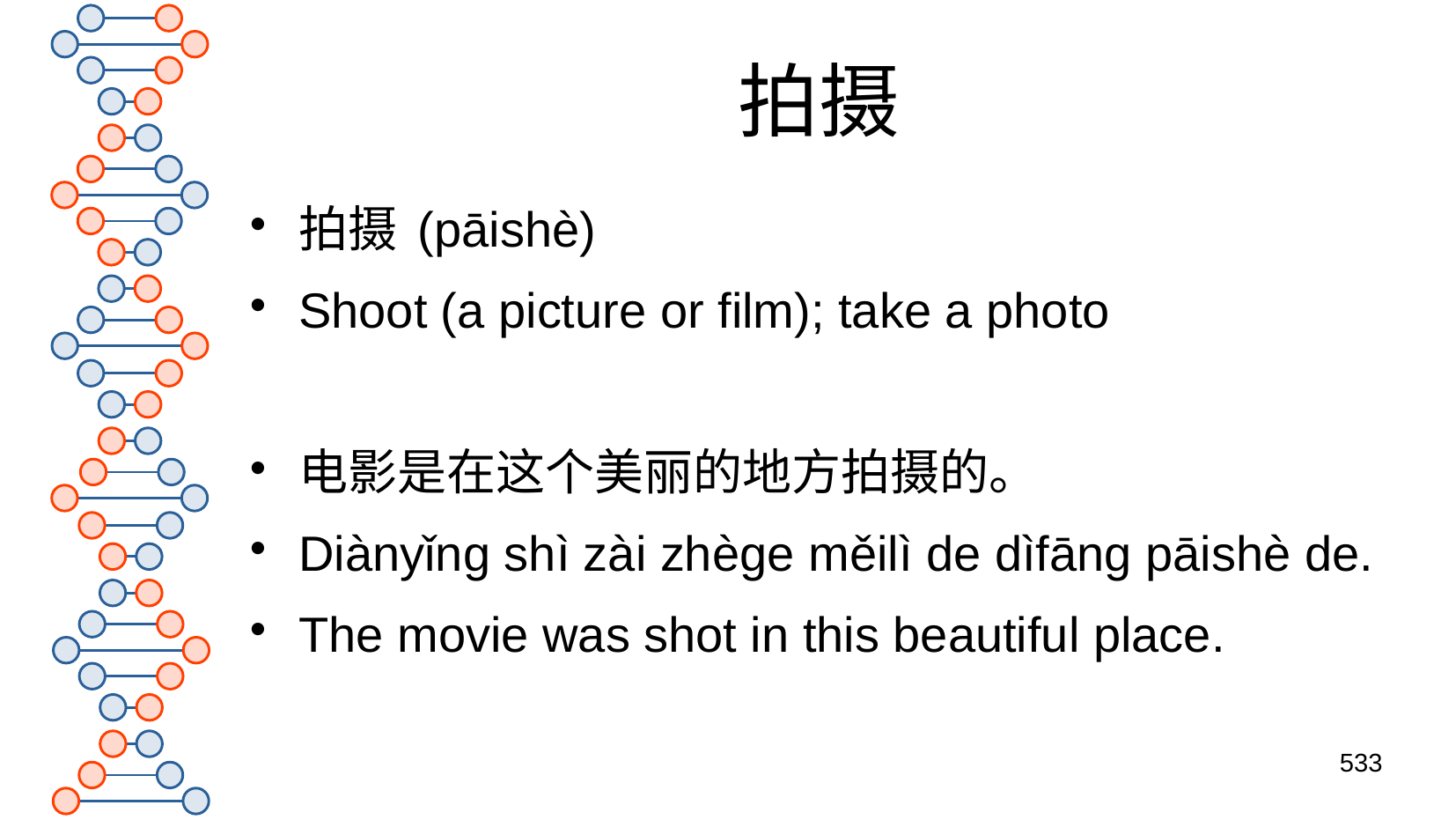

# 拍摄
拍摄 (pāishè)
Shoot (a picture or film); take a photo

电影是在这个美丽的地方拍摄的。
Diànyǐng shì zài zhège měilì de dìfāng pāishè de.
The movie was shot in this beautiful place.
533